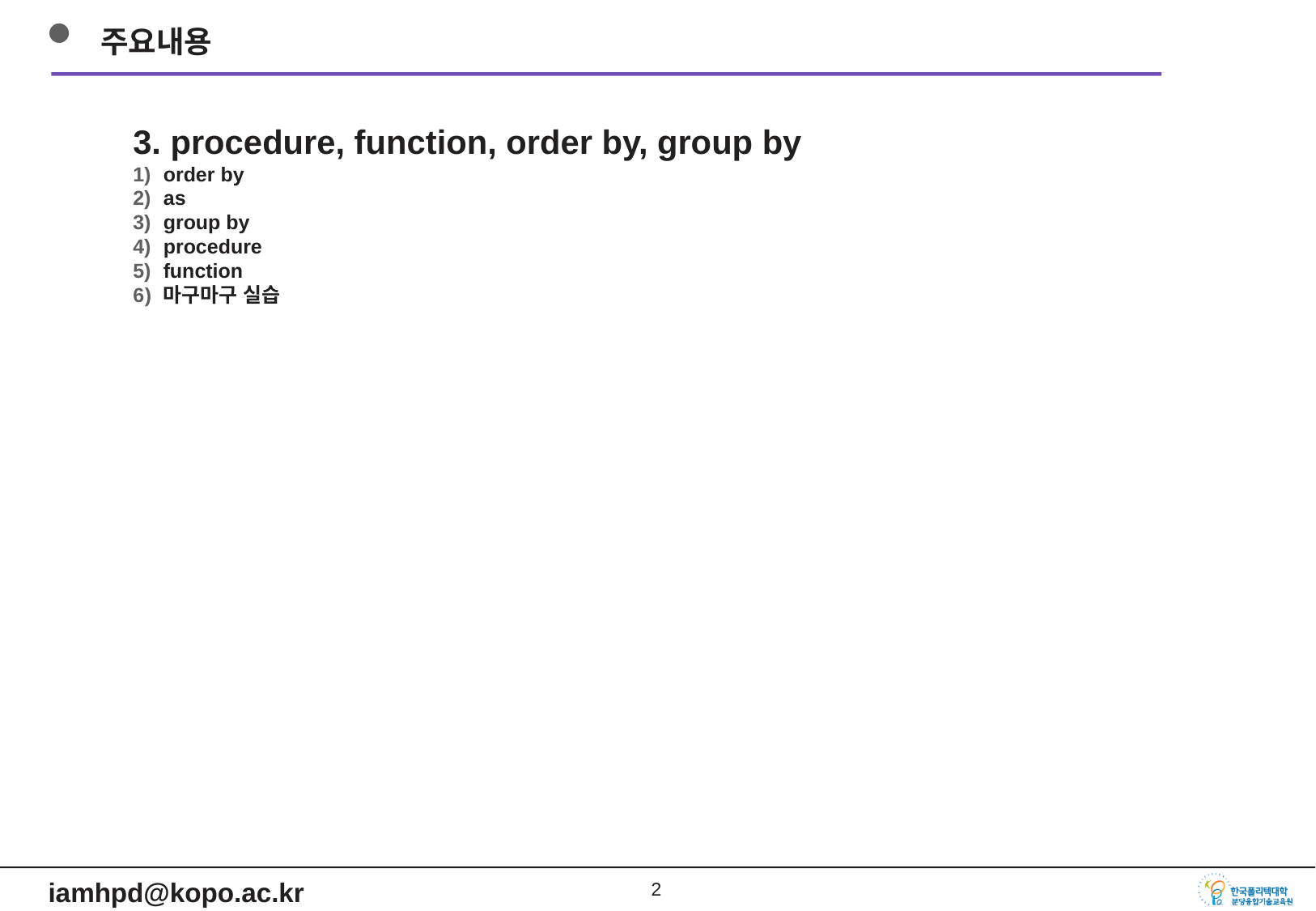

주요내용
3. procedure, function, order by, group by
order by
as
group by
procedure
function
마구마구 실습

2